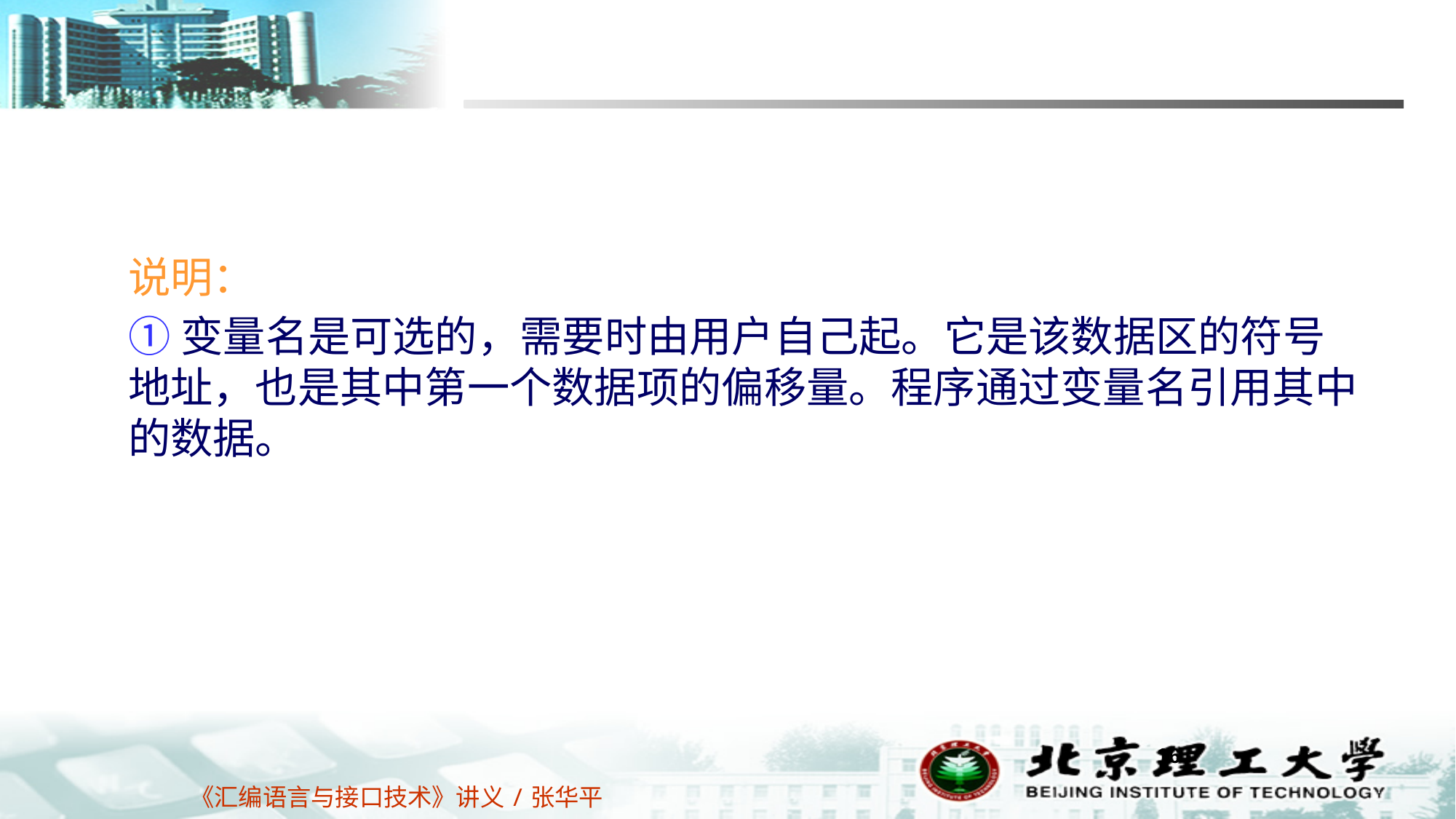

说明：
①变量名是可选的，需要时由用户自己起。它是该数据区的符号地址，也是其中第一个数据项的偏移量。程序通过变量名引用其中的数据。
16